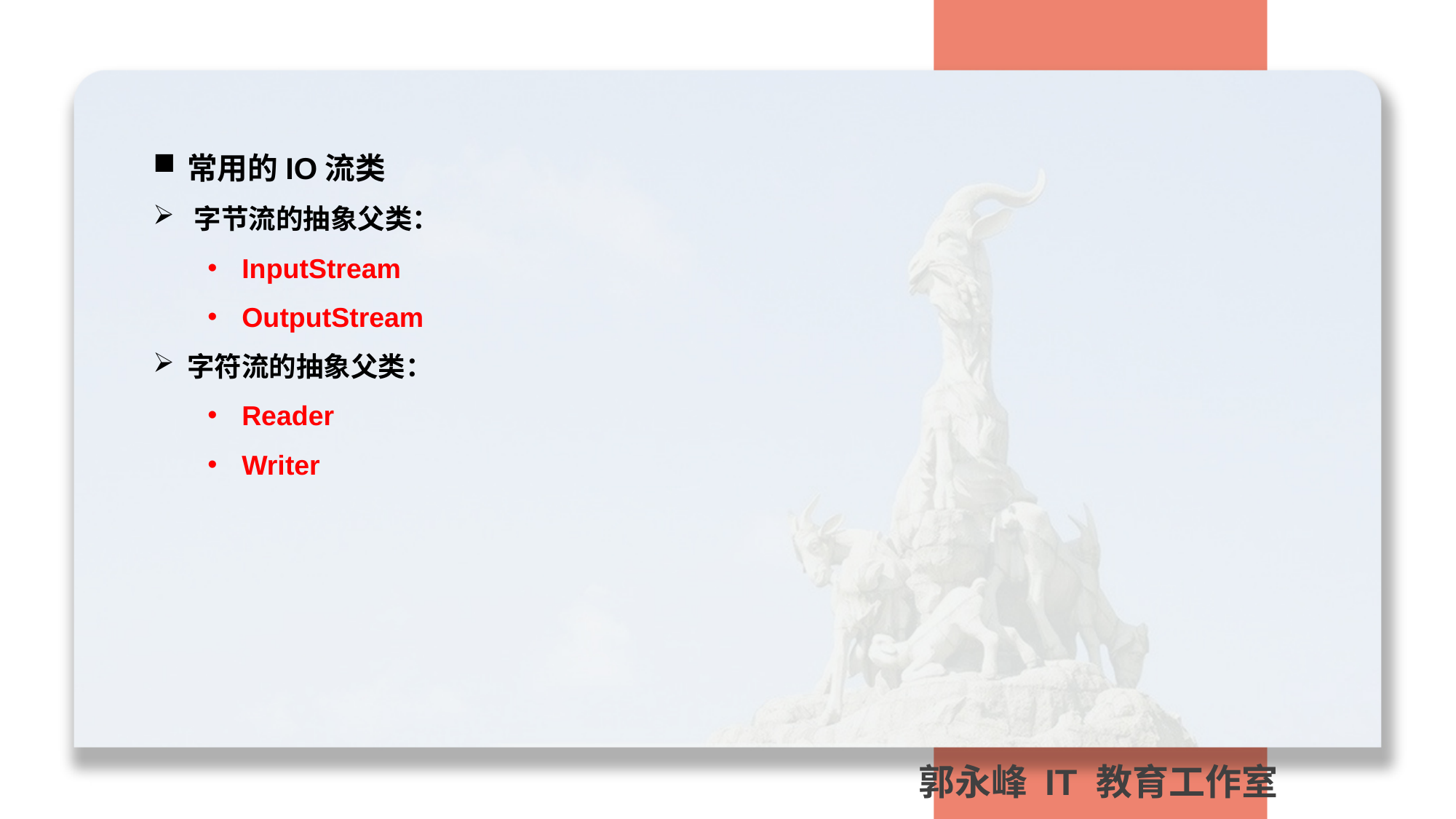

常用的IO流类
字节流的抽象父类：
InputStream
OutputStream
字符流的抽象父类：
Reader
Writer